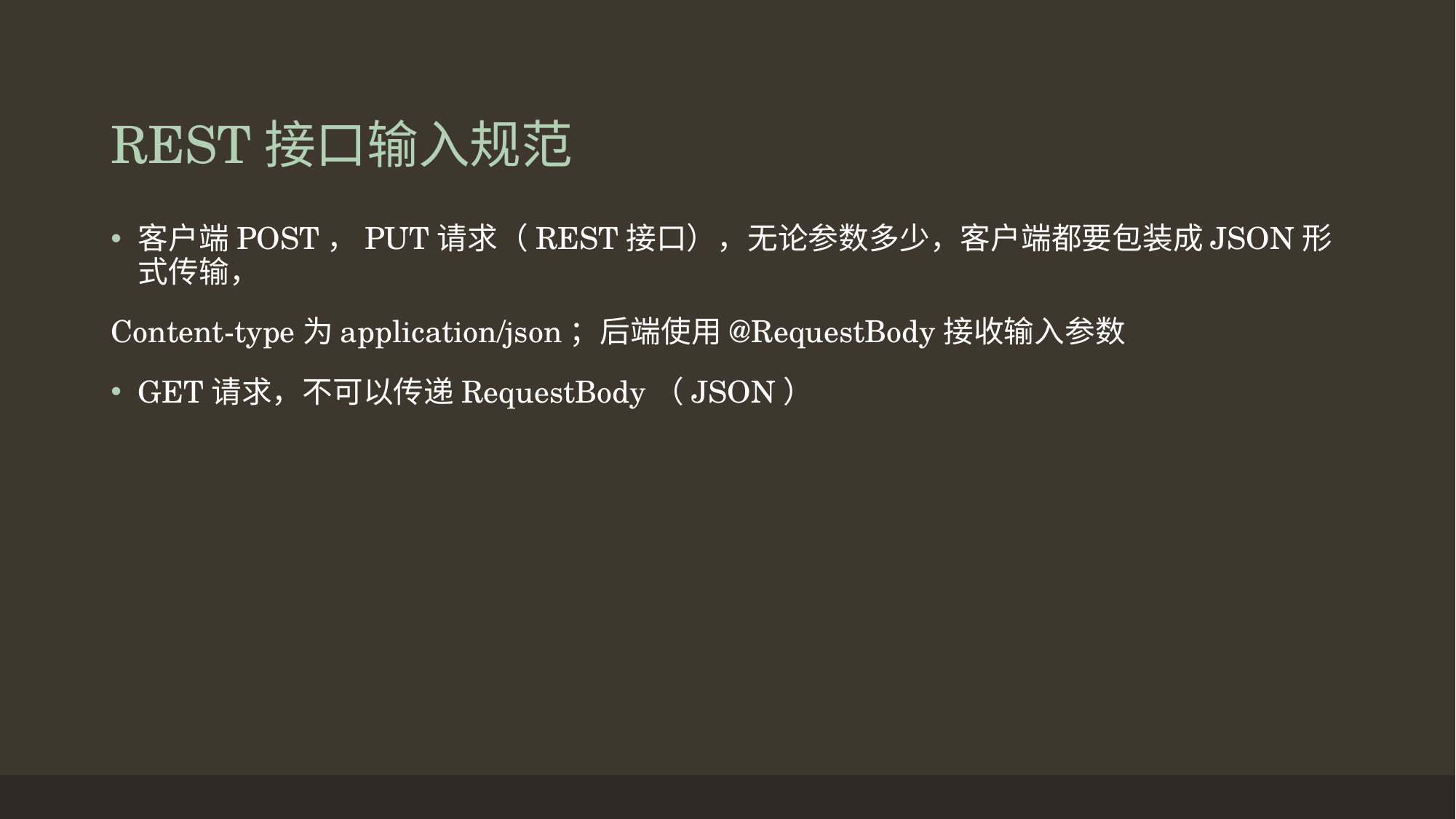

# REST接口输入规范
客户端POST，PUT请求（REST接口），无论参数多少，客户端都要包装成JSON形式传输，
Content-type为application/json；后端使用@RequestBody接收输入参数
GET请求，不可以传递RequestBody（JSON）